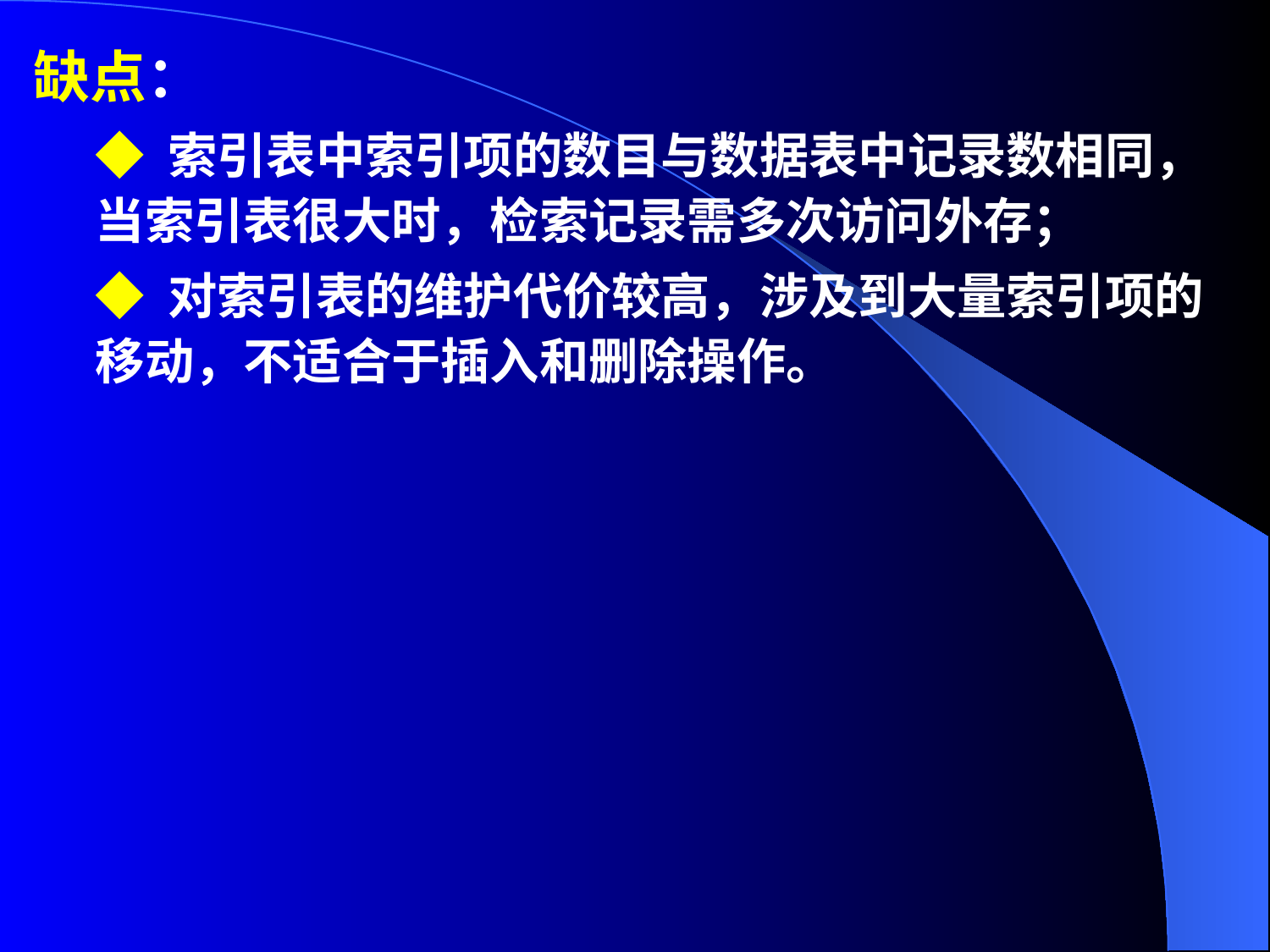

缺点：
◆ 索引表中索引项的数目与数据表中记录数相同，当索引表很大时，检索记录需多次访问外存；
◆ 对索引表的维护代价较高，涉及到大量索引项的移动，不适合于插入和删除操作。